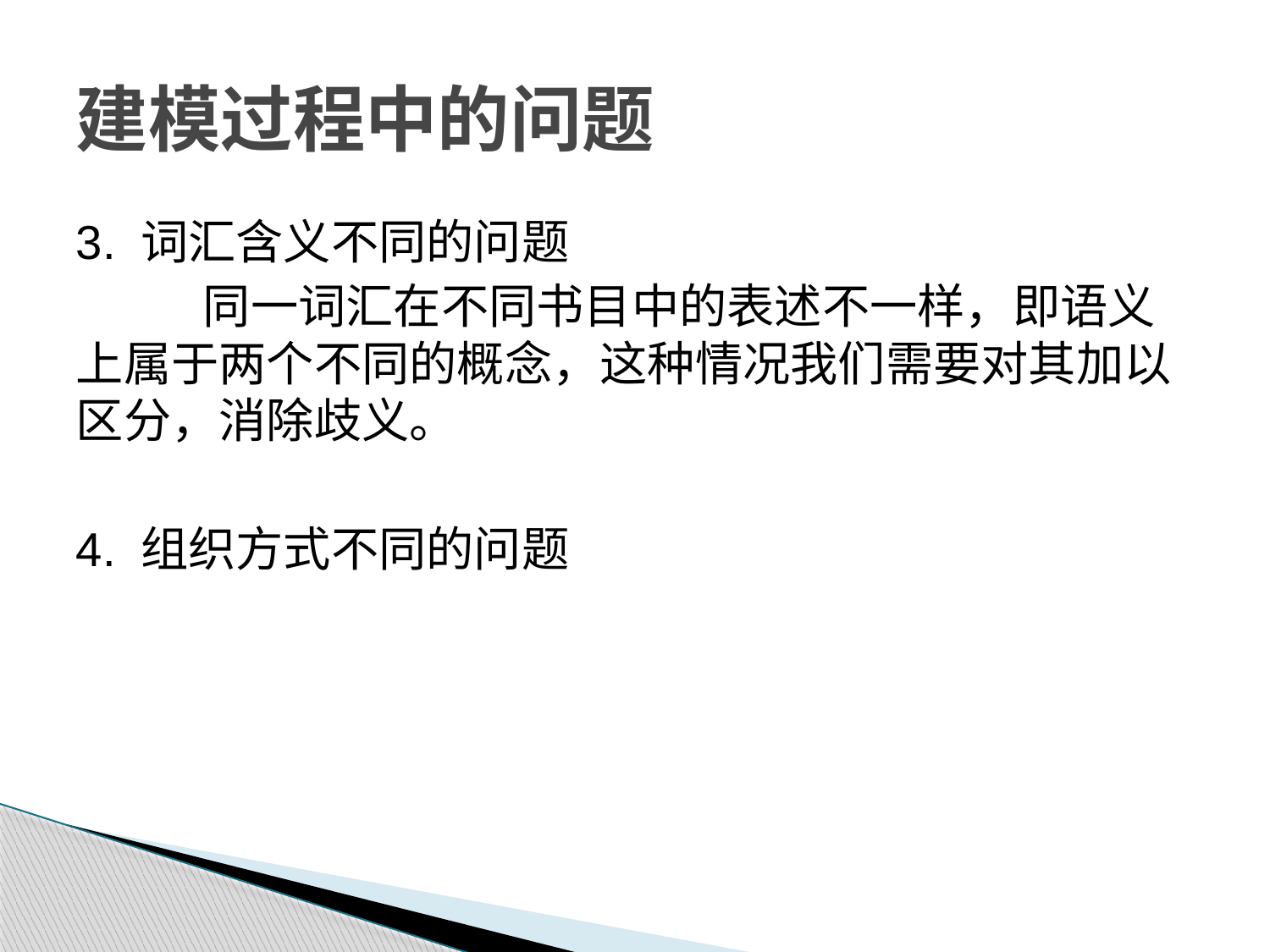

# 建模过程中的问题
3. 词汇含义不同的问题
	同一词汇在不同书目中的表述不一样，即语义上属于两个不同的概念，这种情况我们需要对其加以区分，消除歧义。

4. 组织方式不同的问题